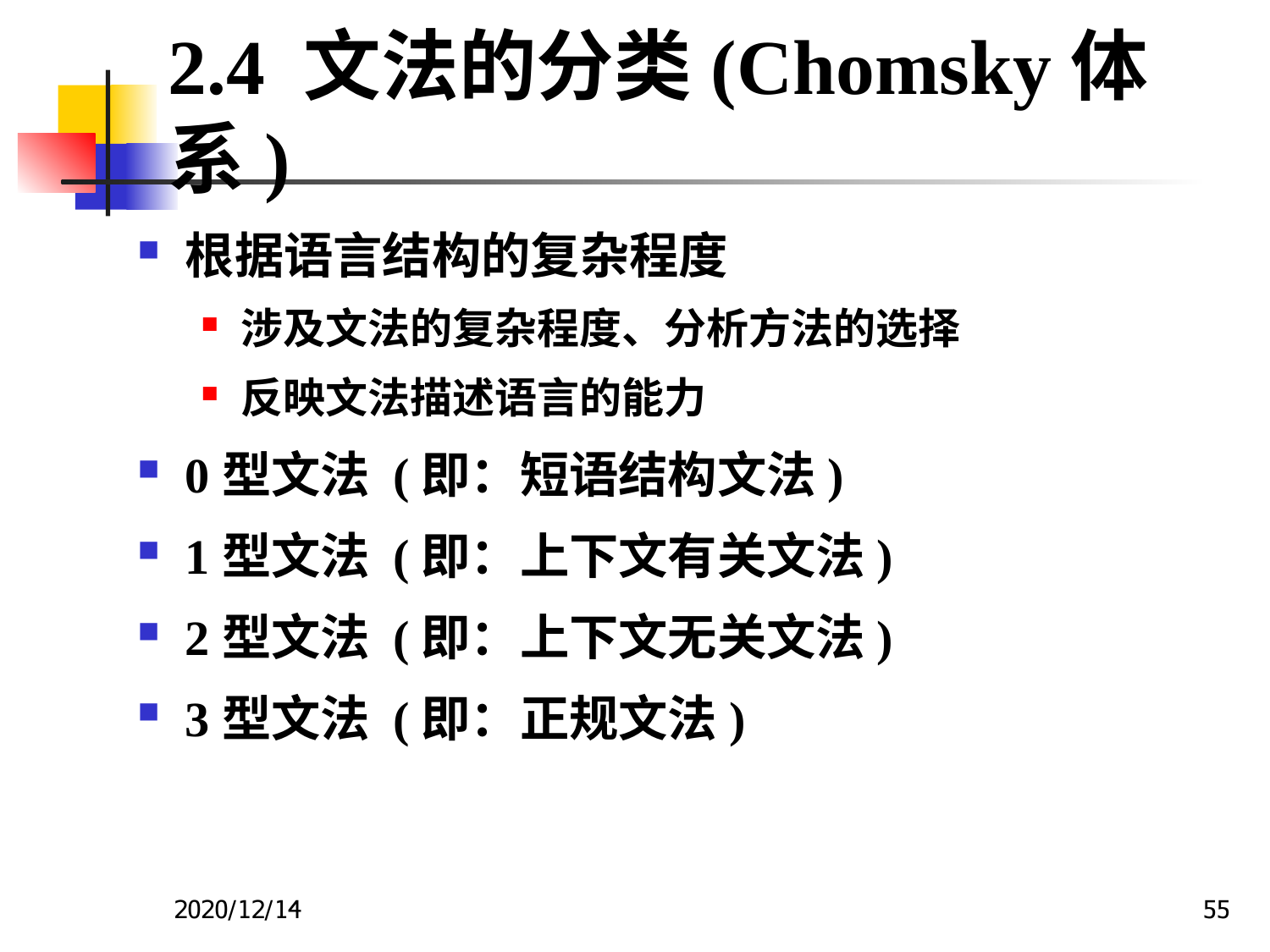

2.4 文法的分类(Chomsky体系)
根据语言结构的复杂程度
涉及文法的复杂程度、分析方法的选择
反映文法描述语言的能力
0型文法 (即：短语结构文法)
1型文法 (即：上下文有关文法)
2型文法 (即：上下文无关文法)
3型文法 (即：正规文法)
2020/12/14
55